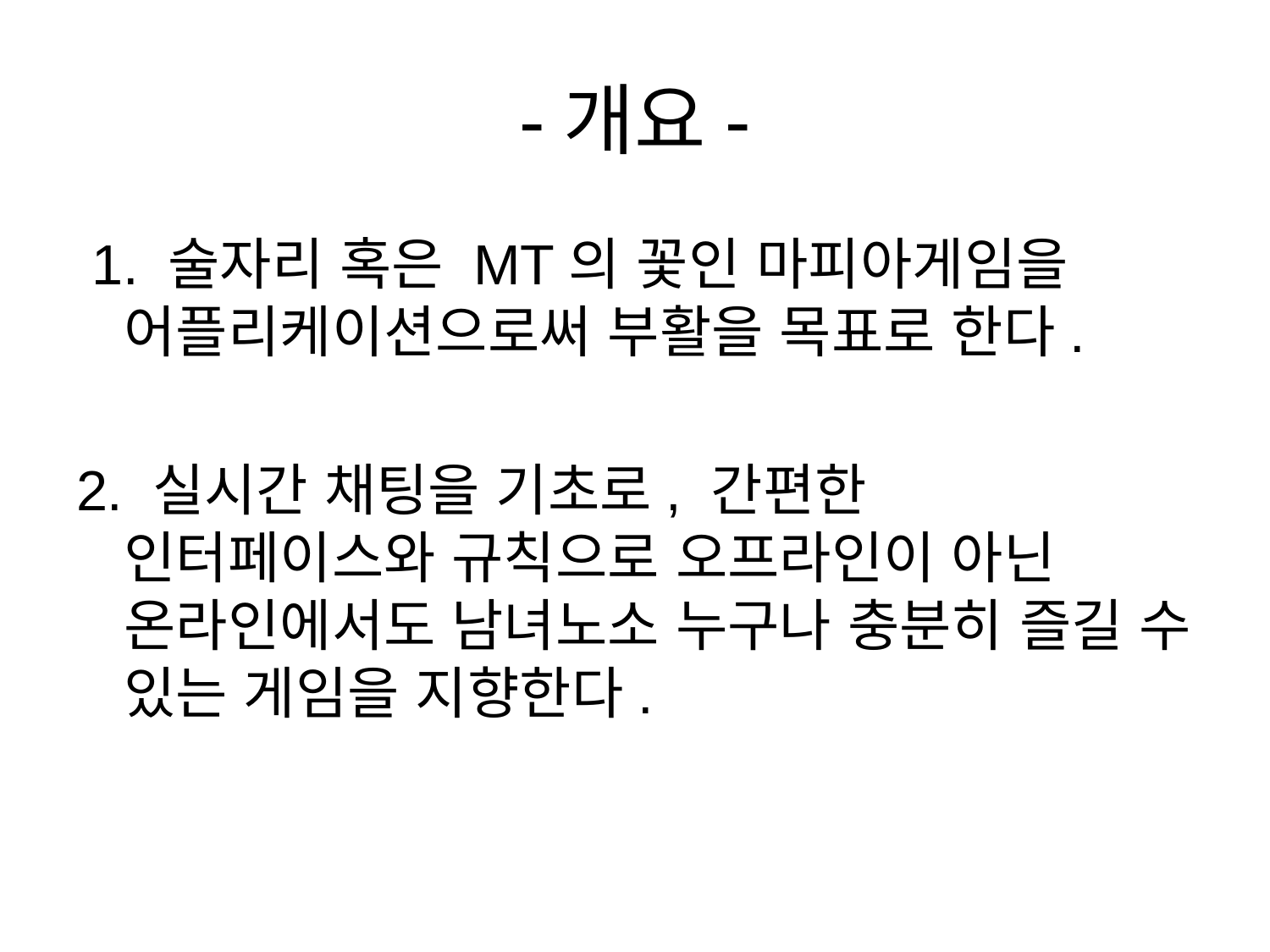

# -개요-
 1. 술자리 혹은 MT의 꽃인 마피아게임을 어플리케이션으로써 부활을 목표로 한다.

2. 실시간 채팅을 기초로, 간편한 인터페이스와 규칙으로 오프라인이 아닌 온라인에서도 남녀노소 누구나 충분히 즐길 수 있는 게임을 지향한다.